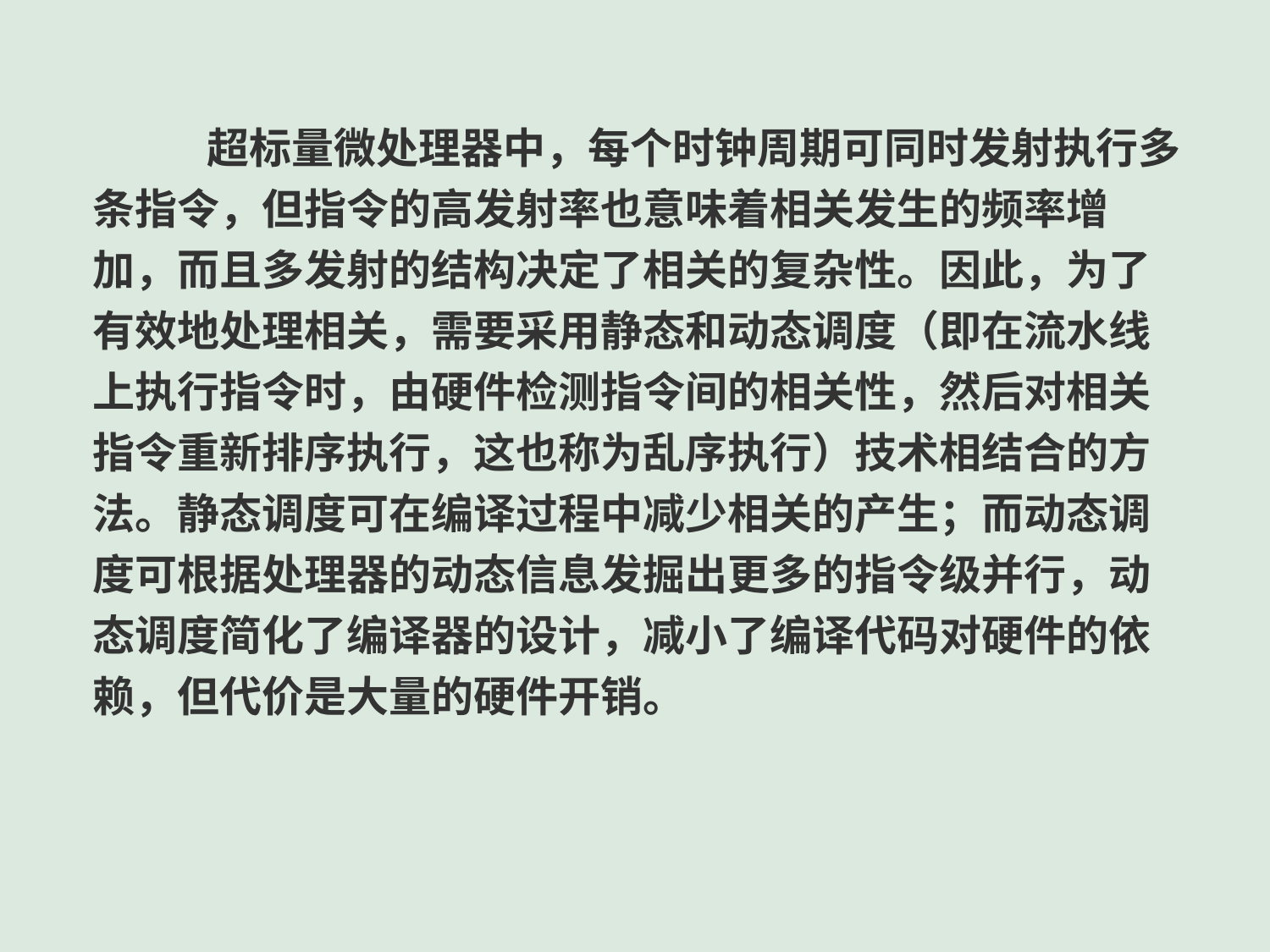

超标量微处理器中，每个时钟周期可同时发射执行多条指令，但指令的高发射率也意味着相关发生的频率增加，而且多发射的结构决定了相关的复杂性。因此，为了有效地处理相关，需要采用静态和动态调度（即在流水线上执行指令时，由硬件检测指令间的相关性，然后对相关指令重新排序执行，这也称为乱序执行）技术相结合的方法。静态调度可在编译过程中减少相关的产生；而动态调度可根据处理器的动态信息发掘出更多的指令级并行，动态调度简化了编译器的设计，减小了编译代码对硬件的依赖，但代价是大量的硬件开销。